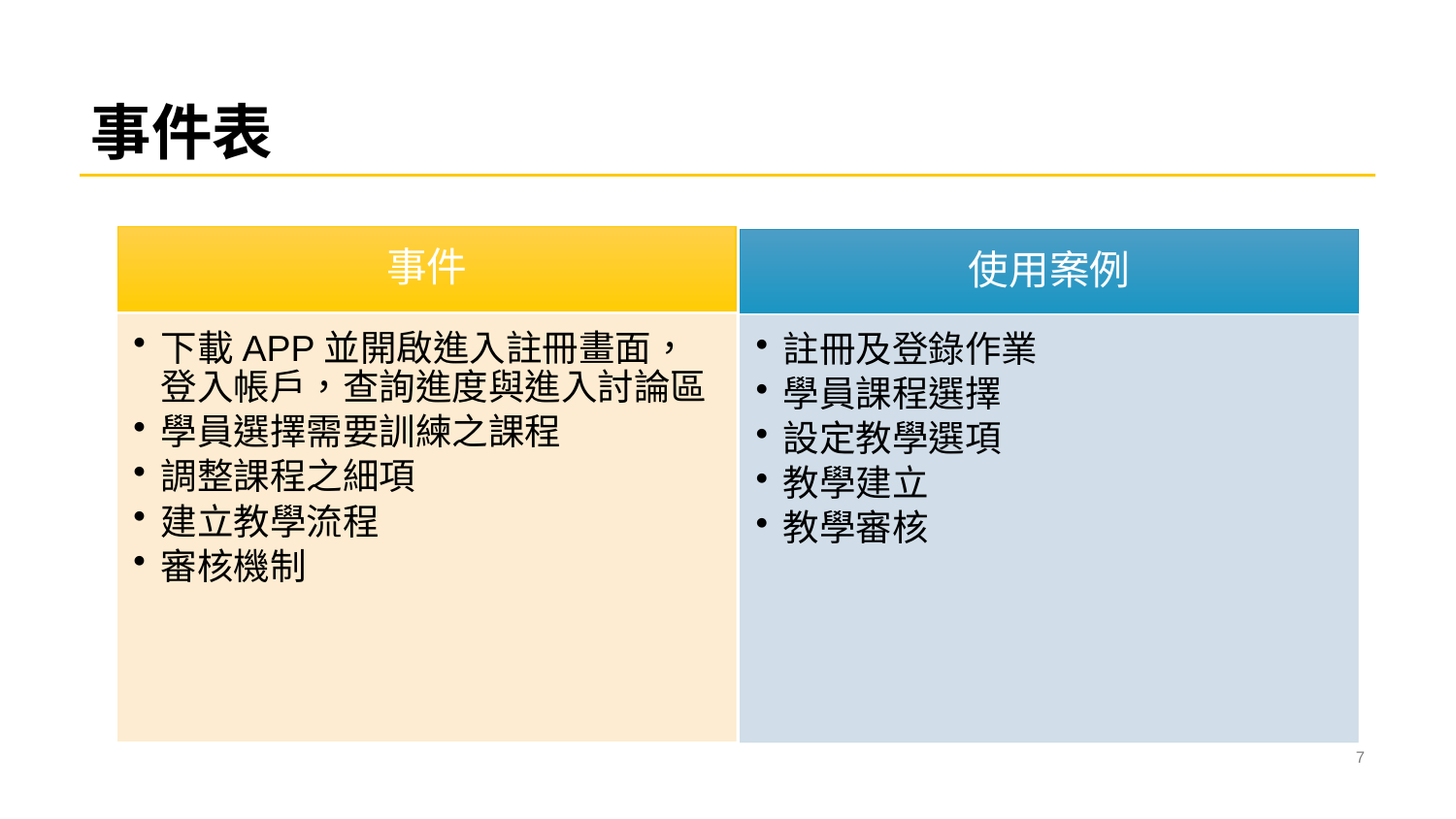

# 事件表
事件
下載APP並開啟進入註冊畫面，登入帳戶，查詢進度與進入討論區
學員選擇需要訓練之課程
調整課程之細項
建立教學流程
審核機制
使用案例
註冊及登錄作業
學員課程選擇
設定教學選項
教學建立
教學審核
7